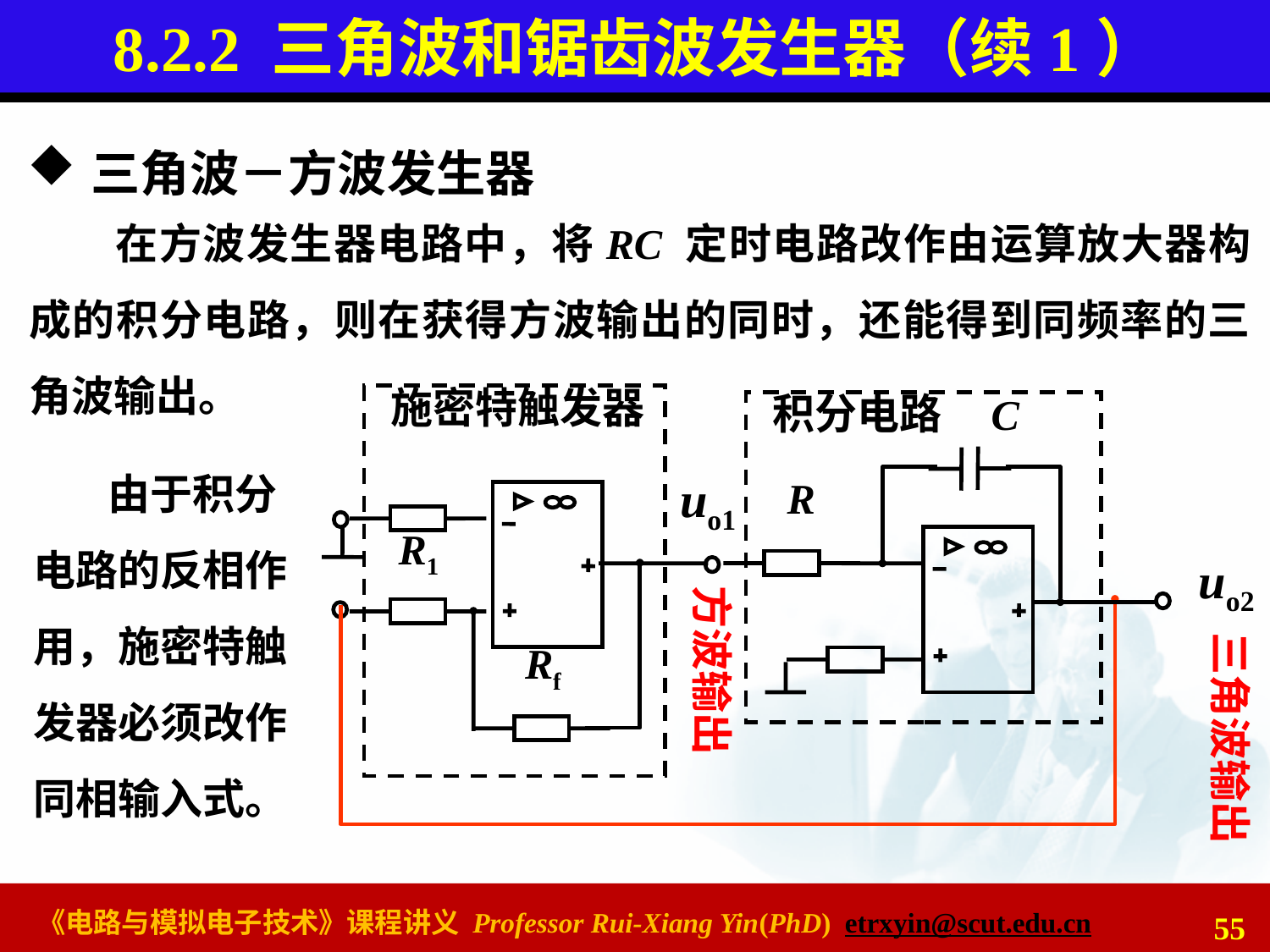

# 8.2.2 三角波和锯齿波发生器（续1）
三角波－方波发生器
在方波发生器电路中，将RC 定时电路改作由运算放大器构成的积分电路，则在获得方波输出的同时，还能得到同频率的三角波输出。
施密特触发器
积分电路
C

uo1
R

R1

uo2

Rf

由于积分电路的反相作用，施密特触发器必须改作同相输入式。
方波输出
三角波输出
55